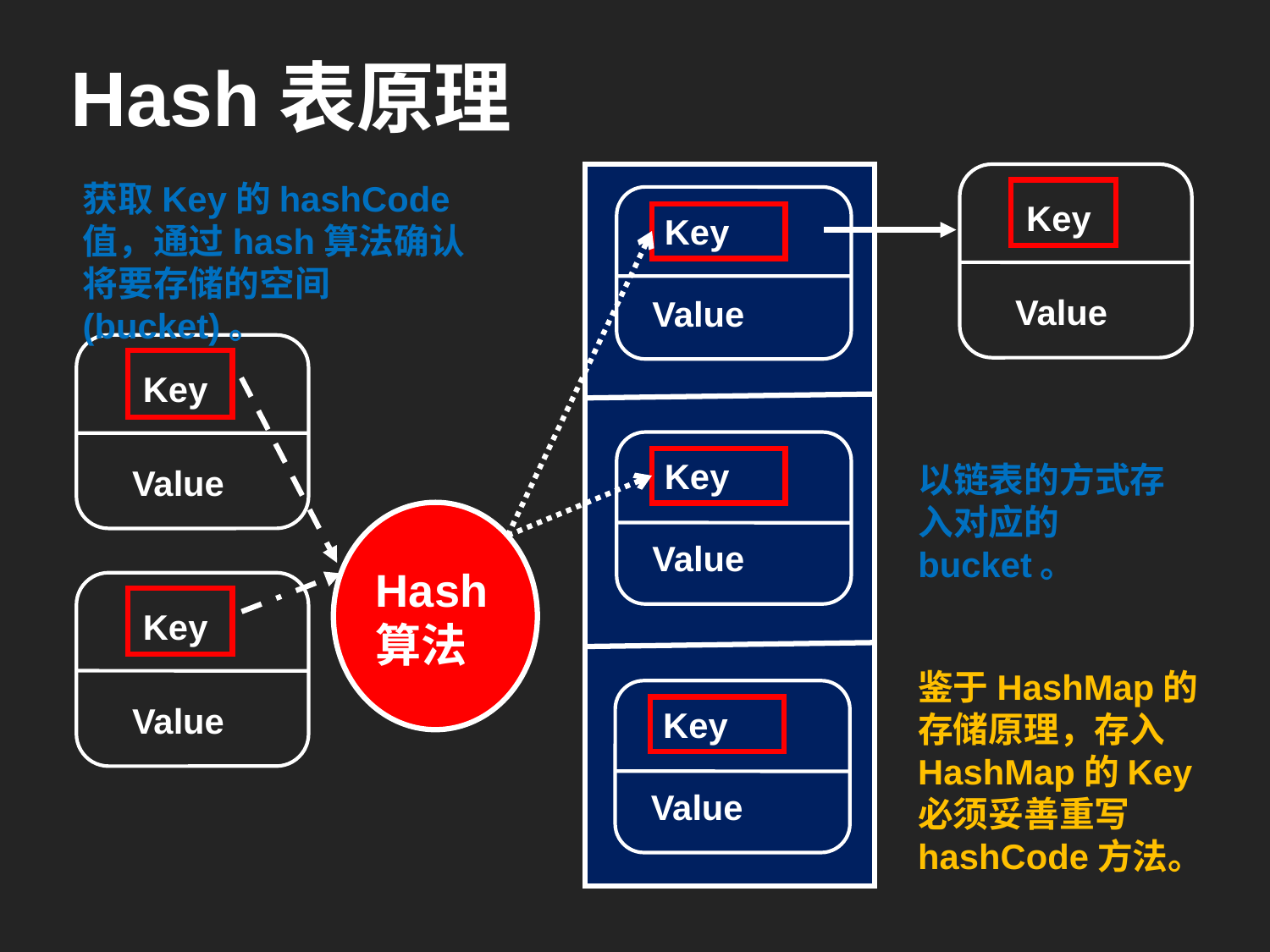

# Hash表原理

获取Key的hashCode值，通过hash算法确认将要存储的空间(bucket)。

Key
Key

Value
Value

Key

Key
以链表的方式存入对应的bucket。
Value
Hash算法

Value

Key

鉴于HashMap的存储原理，存入HashMap的Key必须妥善重写hashCode方法。

Value
Key

Value